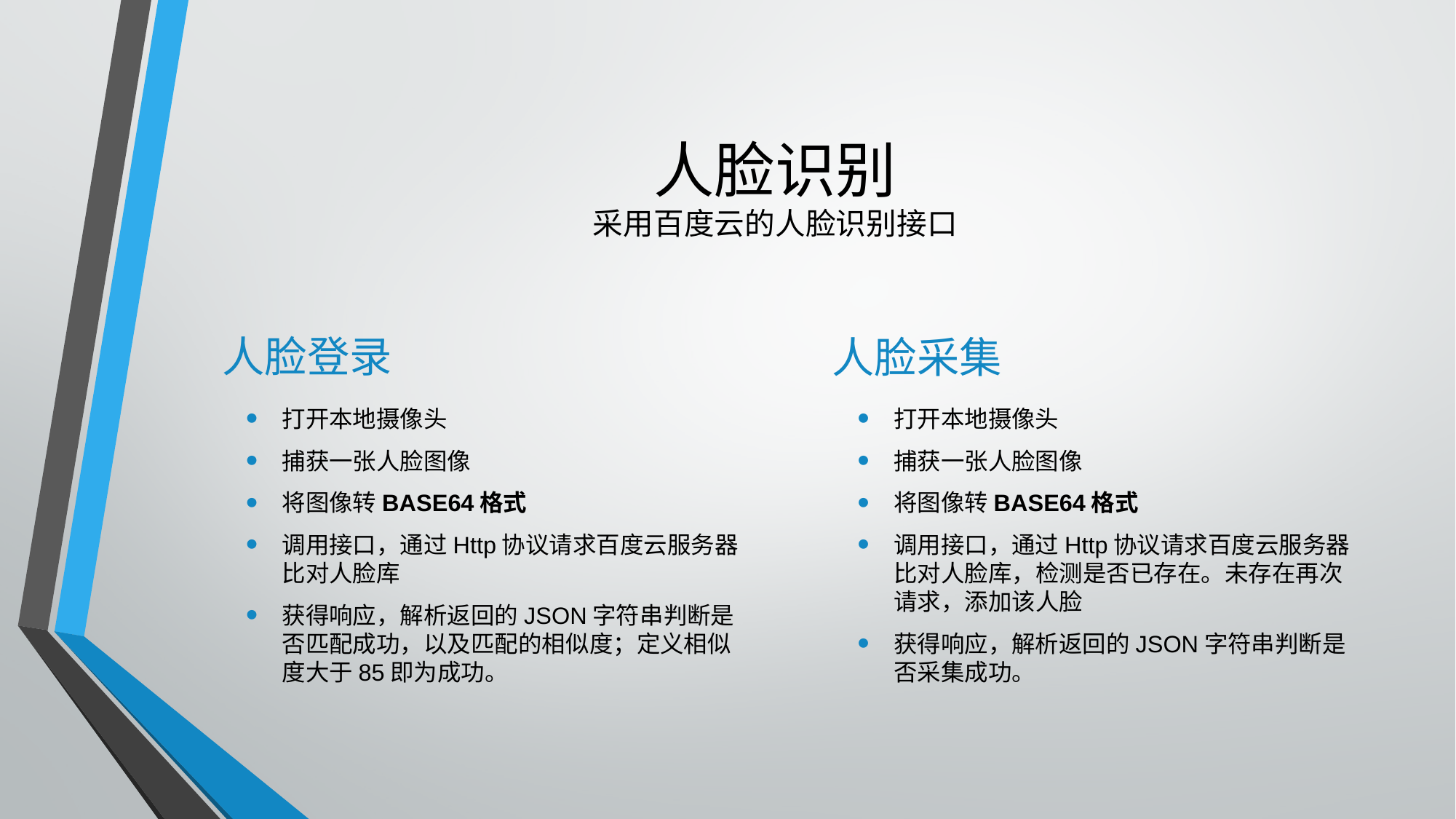

# 人脸识别 采用百度云的人脸识别接口
人脸登录
人脸采集
打开本地摄像头
捕获一张人脸图像
将图像转BASE64格式
调用接口，通过Http协议请求百度云服务器比对人脸库
获得响应，解析返回的JSON字符串判断是否匹配成功，以及匹配的相似度；定义相似度大于85即为成功。

打开本地摄像头
捕获一张人脸图像
将图像转BASE64格式
调用接口，通过Http协议请求百度云服务器比对人脸库，检测是否已存在。未存在再次请求，添加该人脸
获得响应，解析返回的JSON字符串判断是否采集成功。